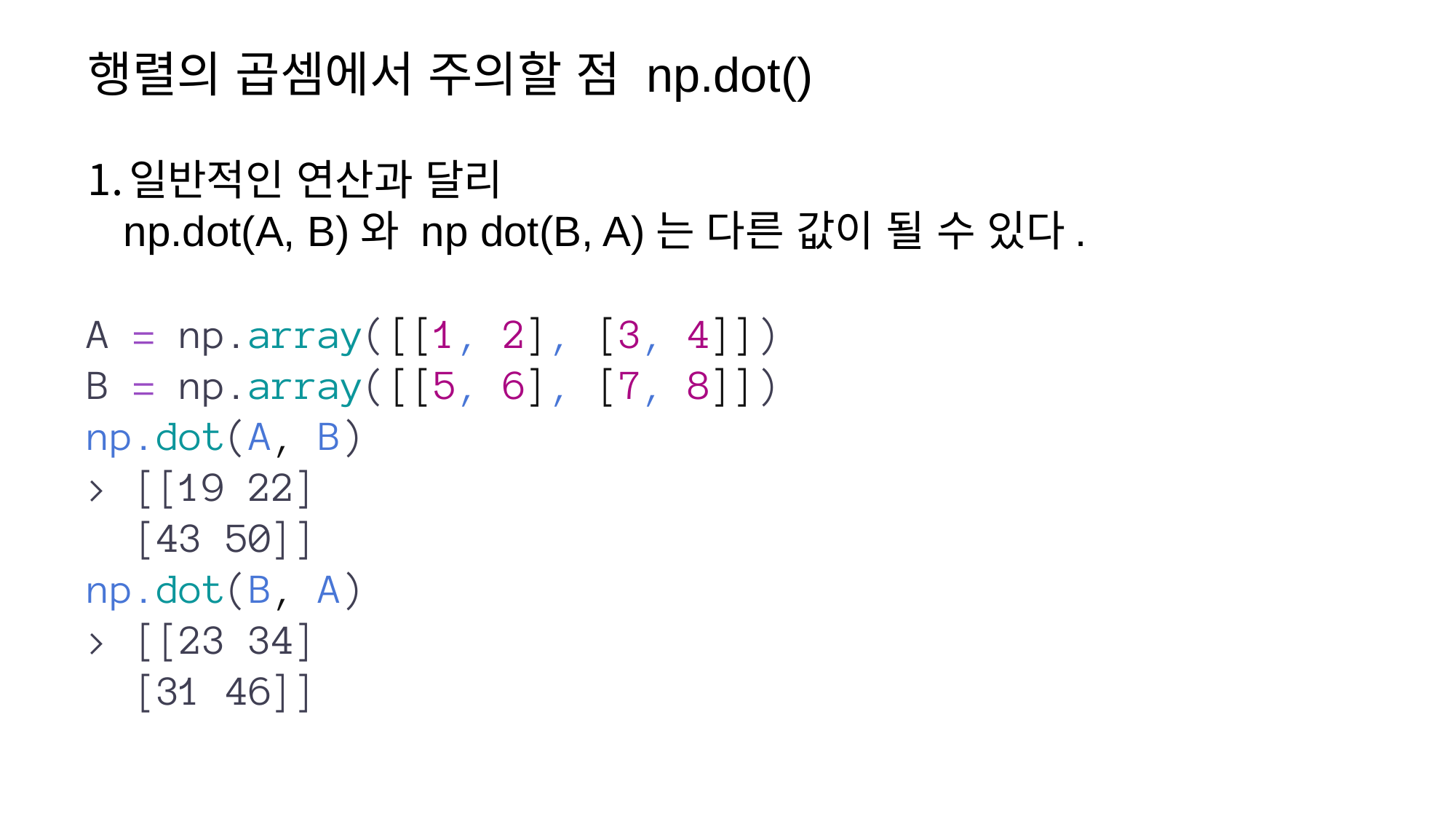

행렬의 곱셈에서 주의할 점 np.dot()

일반적인 연산과 달리
   np.dot(A, B)와 np dot(B, A)는 다른 값이 될 수 있다.

A = np.array([[1, 2], [3, 4]])
B = np.array([[5, 6], [7, 8]])
np.dot(A, B)
> [[19 22]
  [43 50]]
np.dot(B, A)
> [[23 34]
  [31 46]]